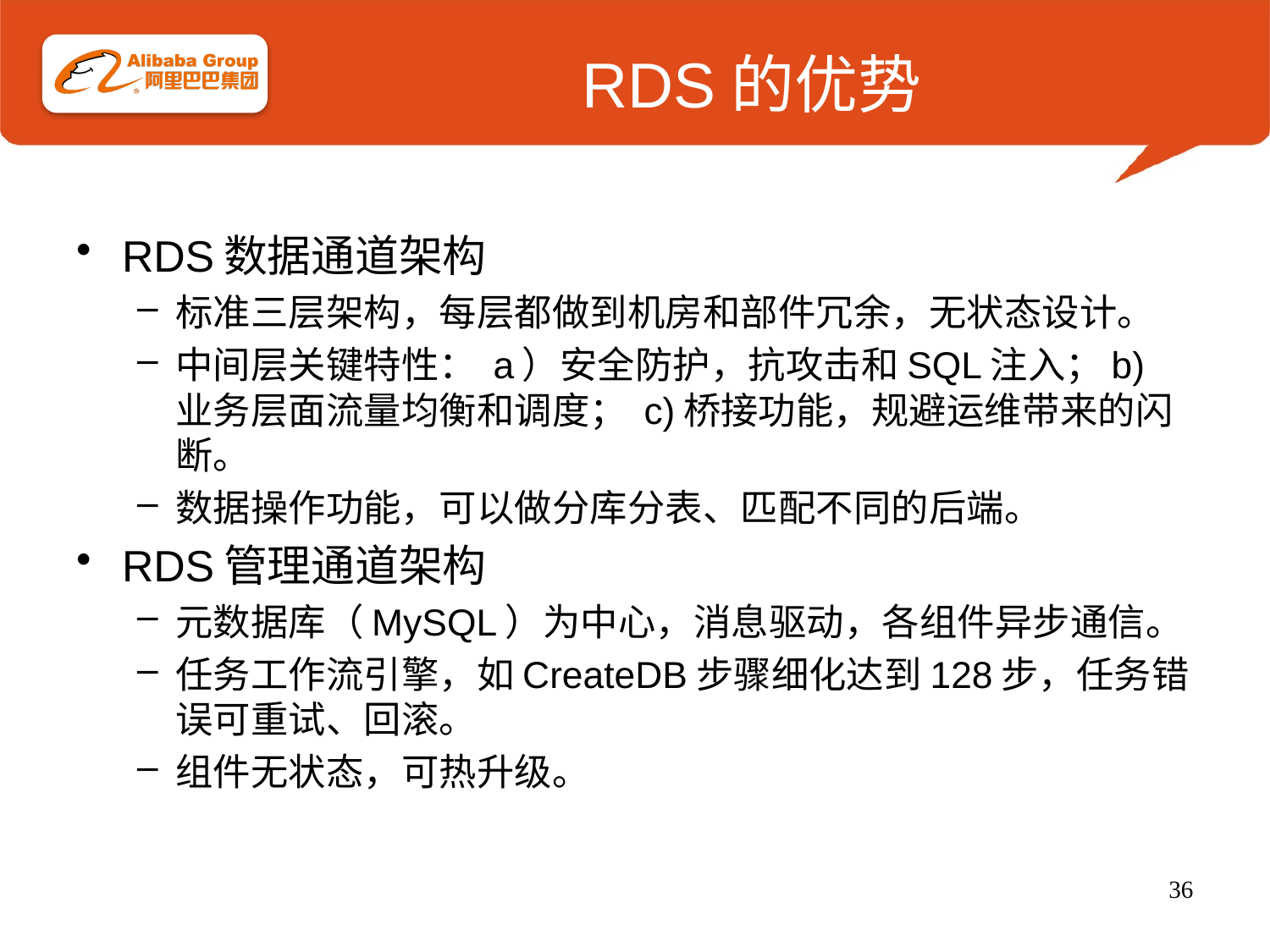

# RDS的优势
RDS数据通道架构
标准三层架构，每层都做到机房和部件冗余，无状态设计。
中间层关键特性： a）安全防护，抗攻击和SQL注入；b) 业务层面流量均衡和调度； c)桥接功能，规避运维带来的闪断。
数据操作功能，可以做分库分表、匹配不同的后端。
RDS管理通道架构
元数据库（MySQL）为中心，消息驱动，各组件异步通信。
任务工作流引擎，如CreateDB步骤细化达到128步，任务错误可重试、回滚。
组件无状态，可热升级。

36